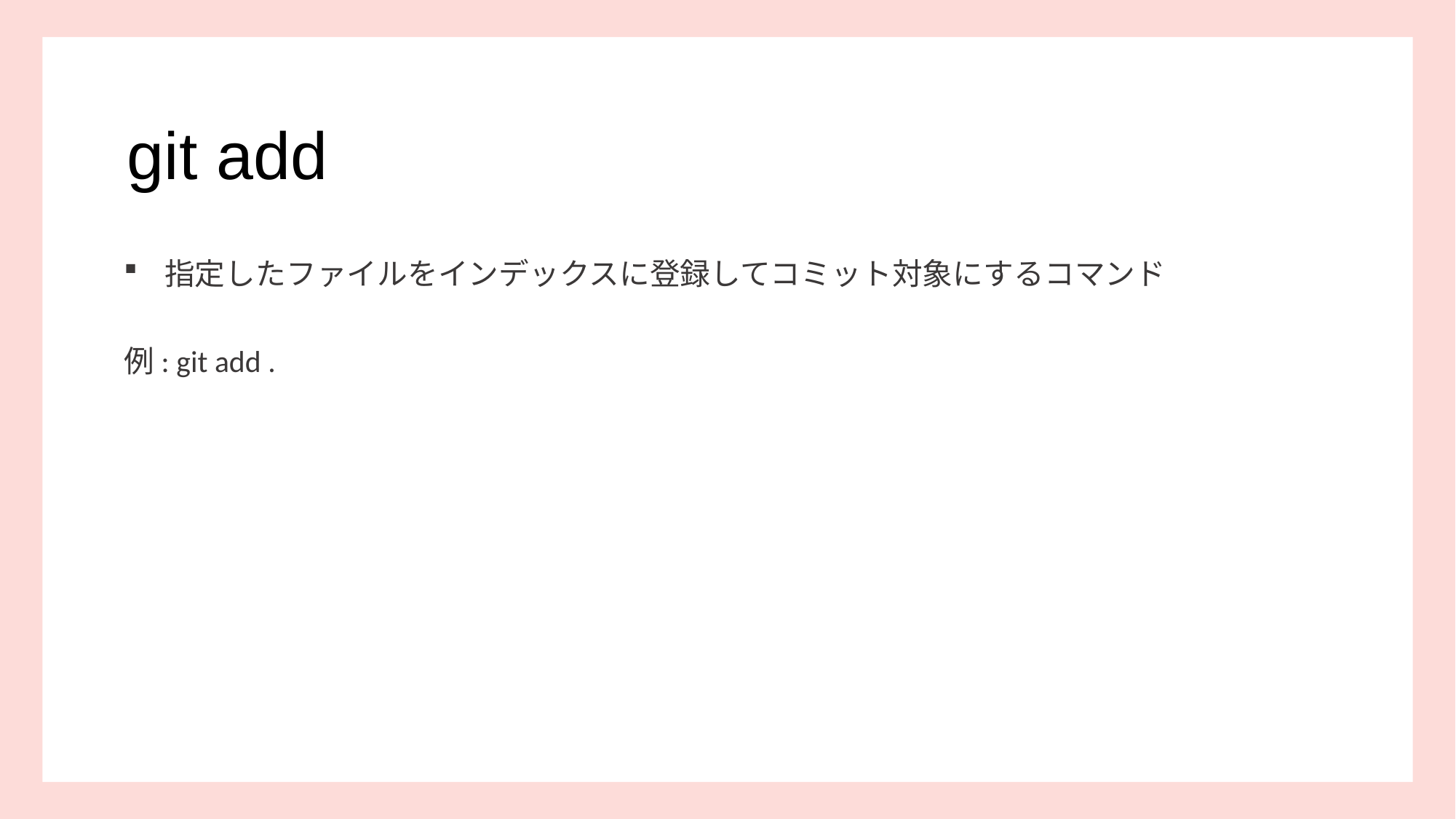

#
git add

指定したファイルをインデックスに登録してコミット対象にするコマンド

例: git add .